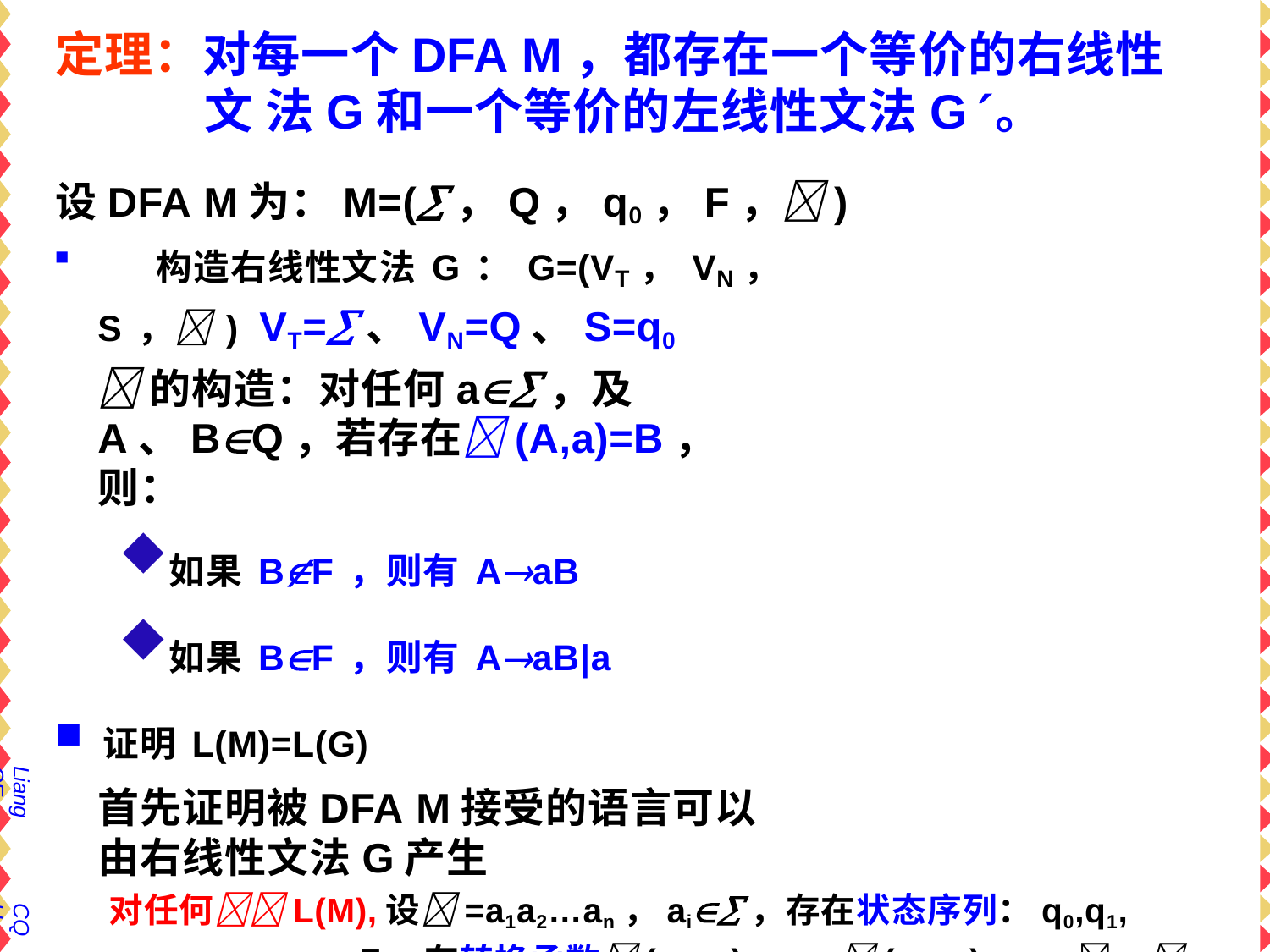

# 定理：对每一个DFA M，都存在一个等价的右线性文 法G和一个等价的左线性文法G′。
设DFA M为：M=(∑，Q，q0，F，δ)
	构造右线性文法G：G=(VT，VN，S，ϕ)  VT=∑、VN=Q、S=q0
ϕ的构造：对任何a∈∑，及A、B∈Q，若存在δ(A,a)=B，则：
如果B∉F，则有A→aB
如果B∈F，则有A→aB|a
证明L(M)=L(G)
首先证明被DFA M接受的语言可以由右线性文法G产生
对任何ω∈L(M),设ω=a1a2…an，ai∈∑，存在状态序列：q0,q1,…,qn-1,q  q∈F，有转换函数δ(q0,a1)=q1，δ(q1,a2)=q2，…，δ(qn-1,an)=q
因此在文法G中有产生式：q0→a1q1, q1→a2q2,…, qn-1→an
于是有推导序列：q0⇒a1q1⇒a1a2q2⇒…⇒a1a2…an-1qn-1⇒a1a2…an
因此，a1a2…an是文法G生成的一个句子，即ω∈L(G)，因此L(M)⊂L(G)
72
Liang GE
CQU